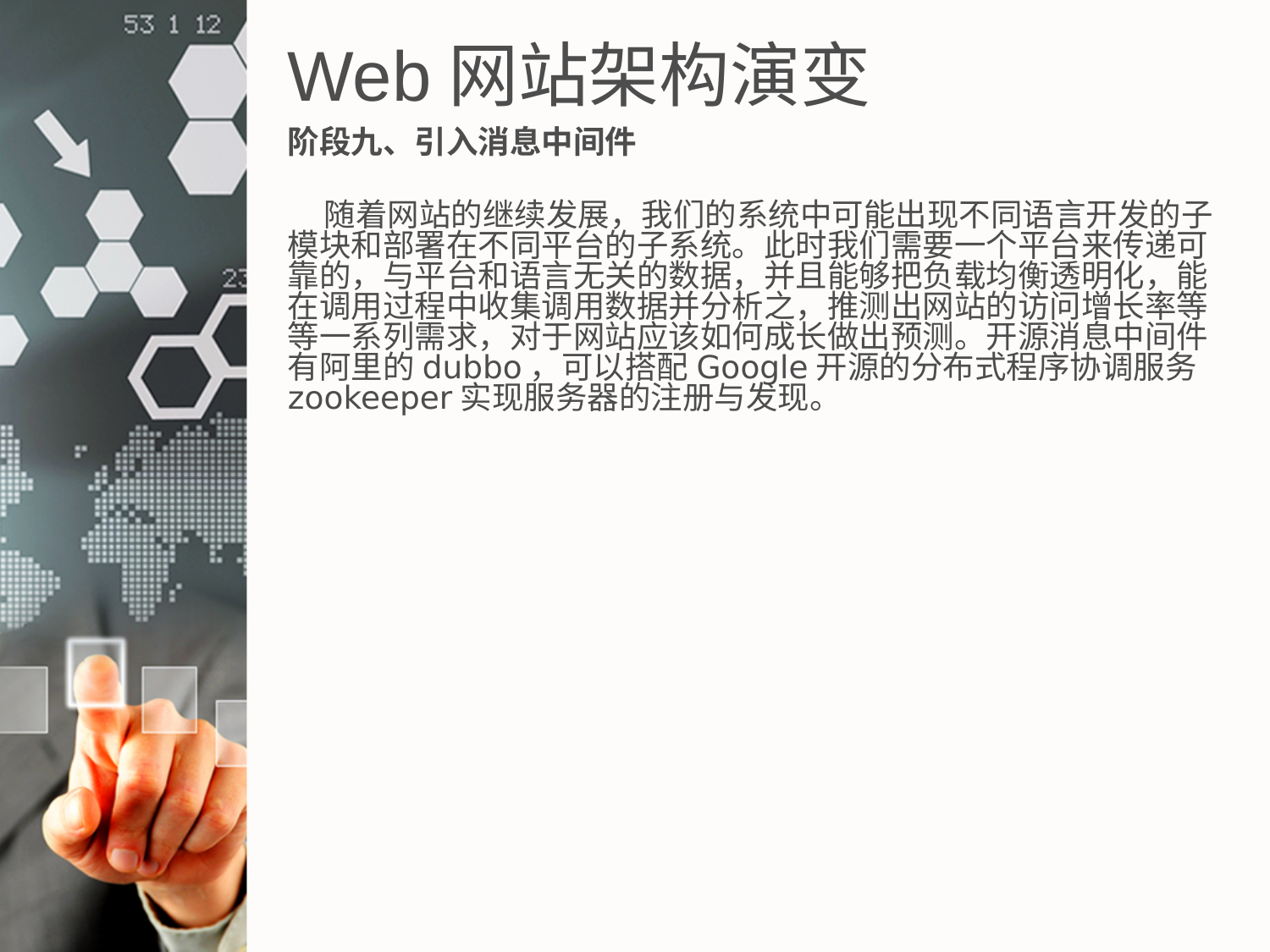

PPT模板下载：www.1ppt.com/moban/     行业PPT模板：www.1ppt.com/hangye/
节日PPT模板：www.1ppt.com/jieri/           PPT素材下载：www.1ppt.com/sucai/
PPT背景图片：www.1ppt.com/beijing/      PPT图表下载：www.1ppt.com/tubiao/
优秀PPT下载：www.1ppt.com/xiazai/        PPT教程： www.1ppt.com/powerpoint/
Word教程： www.1ppt.com/word/              Excel教程：www.1ppt.com/excel/
资料下载：www.1ppt.com/ziliao/                PPT课件下载：www.1ppt.com/kejian/
范文下载：www.1ppt.com/fanwen/             试卷下载：www.1ppt.com/shiti/
教案下载：www.1ppt.com/jiaoan/        PPT论坛：www.1ppt.cn

# Web网站架构演变
阶段九、引入消息中间件

    随着网站的继续发展，我们的系统中可能出现不同语言开发的子模块和部署在不同平台的子系统。此时我们需要一个平台来传递可靠的，与平台和语言无关的数据，并且能够把负载均衡透明化，能在调用过程中收集调用数据并分析之，推测出网站的访问增长率等等一系列需求，对于网站应该如何成长做出预测。开源消息中间件有阿里的dubbo，可以搭配Google开源的分布式程序协调服务zookeeper实现服务器的注册与发现。